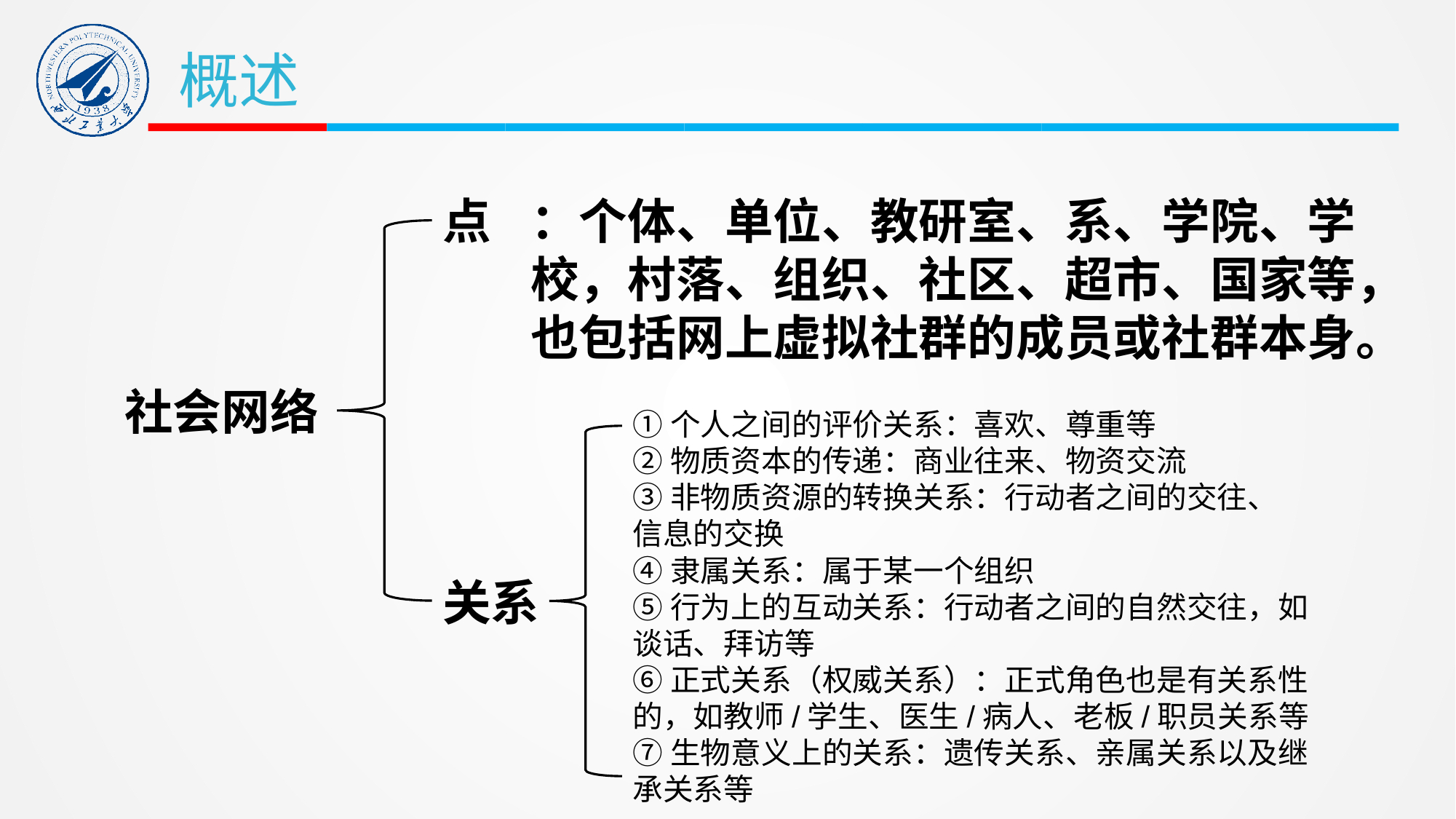

点

社会网络
关系
：个体、单位、教研室、系、学院、学校，村落、组织、社区、超市、国家等，也包括网上虚拟社群的成员或社群本身。
①个人之间的评价关系：喜欢、尊重等
②物质资本的传递：商业往来、物资交流
③非物质资源的转换关系：行动者之间的交往、    信息的交换
④隶属关系：属于某一个组织
⑤行为上的互动关系：行动者之间的自然交往，如谈话、拜访等
⑥正式关系（权威关系）：正式角色也是有关系性的，如教师/学生、医生/病人、老板/职员关系等
⑦生物意义上的关系：遗传关系、亲属关系以及继承关系等